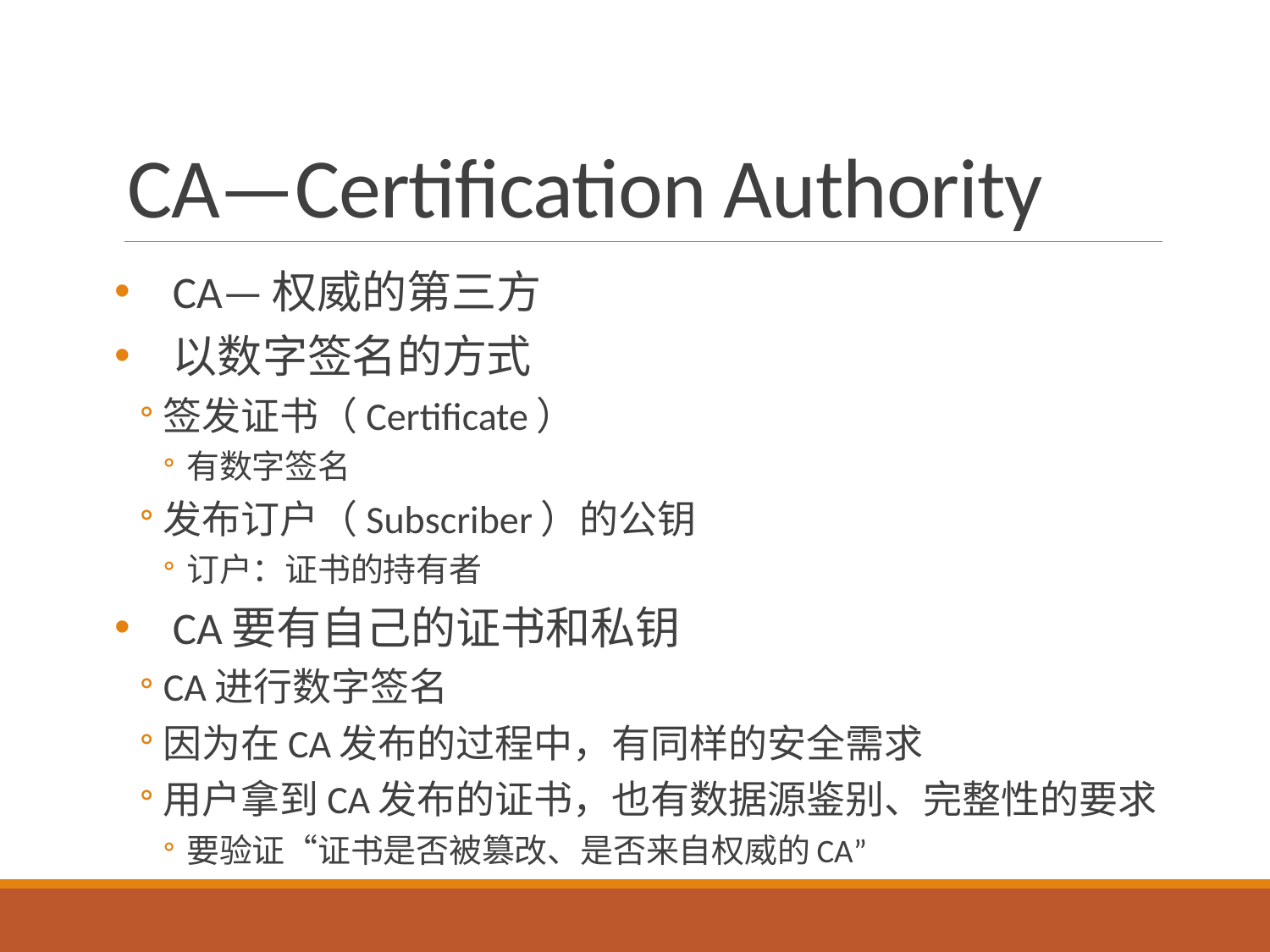

# CA—Certification Authority
CA—权威的第三方
以数字签名的方式
签发证书（Certificate）
有数字签名
发布订户（Subscriber）的公钥
订户：证书的持有者
CA要有自己的证书和私钥
CA进行数字签名
因为在CA发布的过程中，有同样的安全需求
用户拿到CA发布的证书，也有数据源鉴别、完整性的要求
要验证“证书是否被篡改、是否来自权威的CA”

20